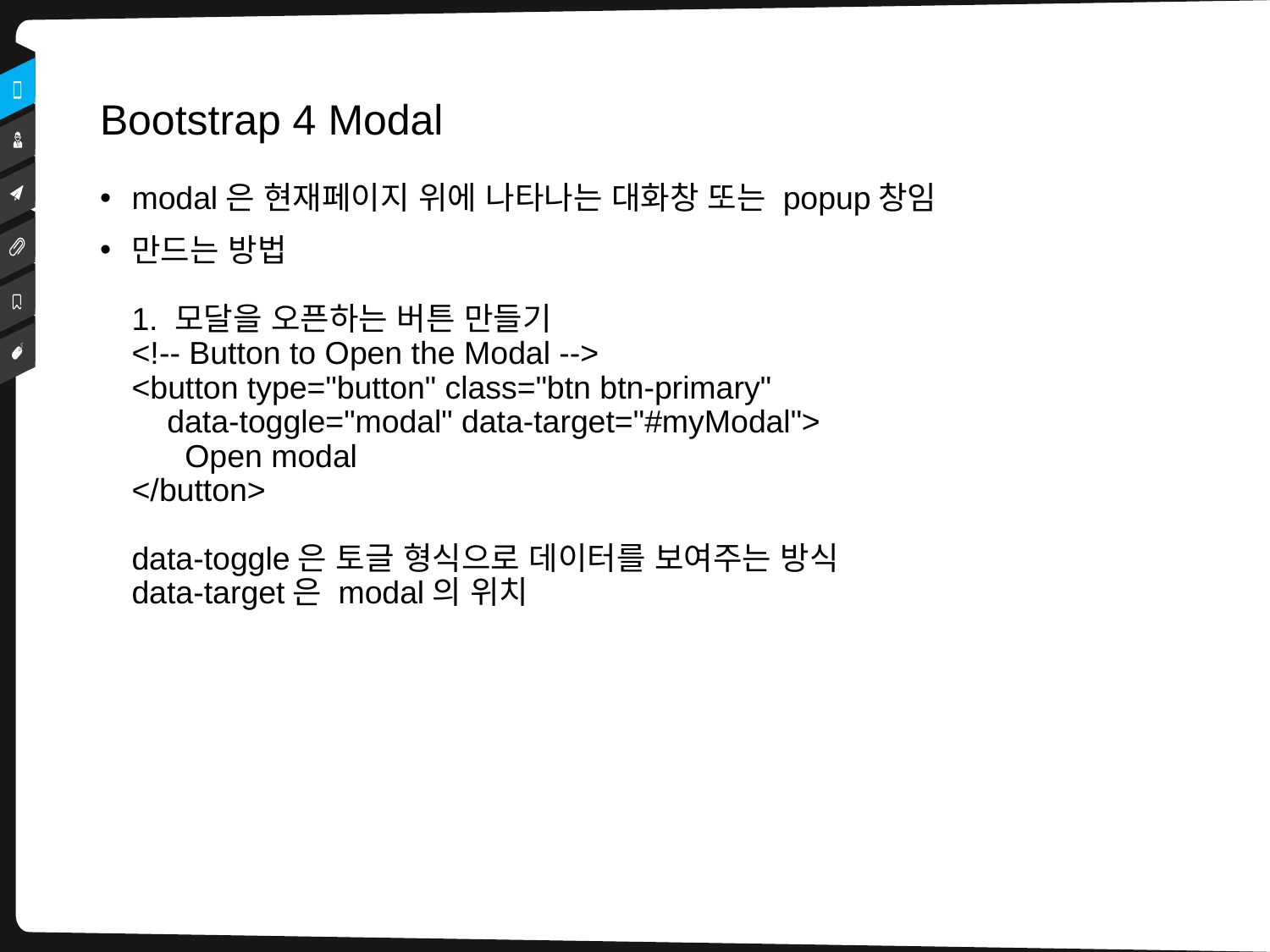

# Bootstrap 4 Modal
modal은 현재페이지 위에 나타나는 대화창 또는 popup창임
만드는 방법
1. 모달을 오픈하는 버튼 만들기
<!-- Button to Open the Modal -->
<button type="button" class="btn btn-primary" 
    data-toggle="modal" data-target="#myModal">
      Open modal
</button>
data-toggle은 토글 형식으로 데이터를 보여주는 방식
data-target은 modal의 위치